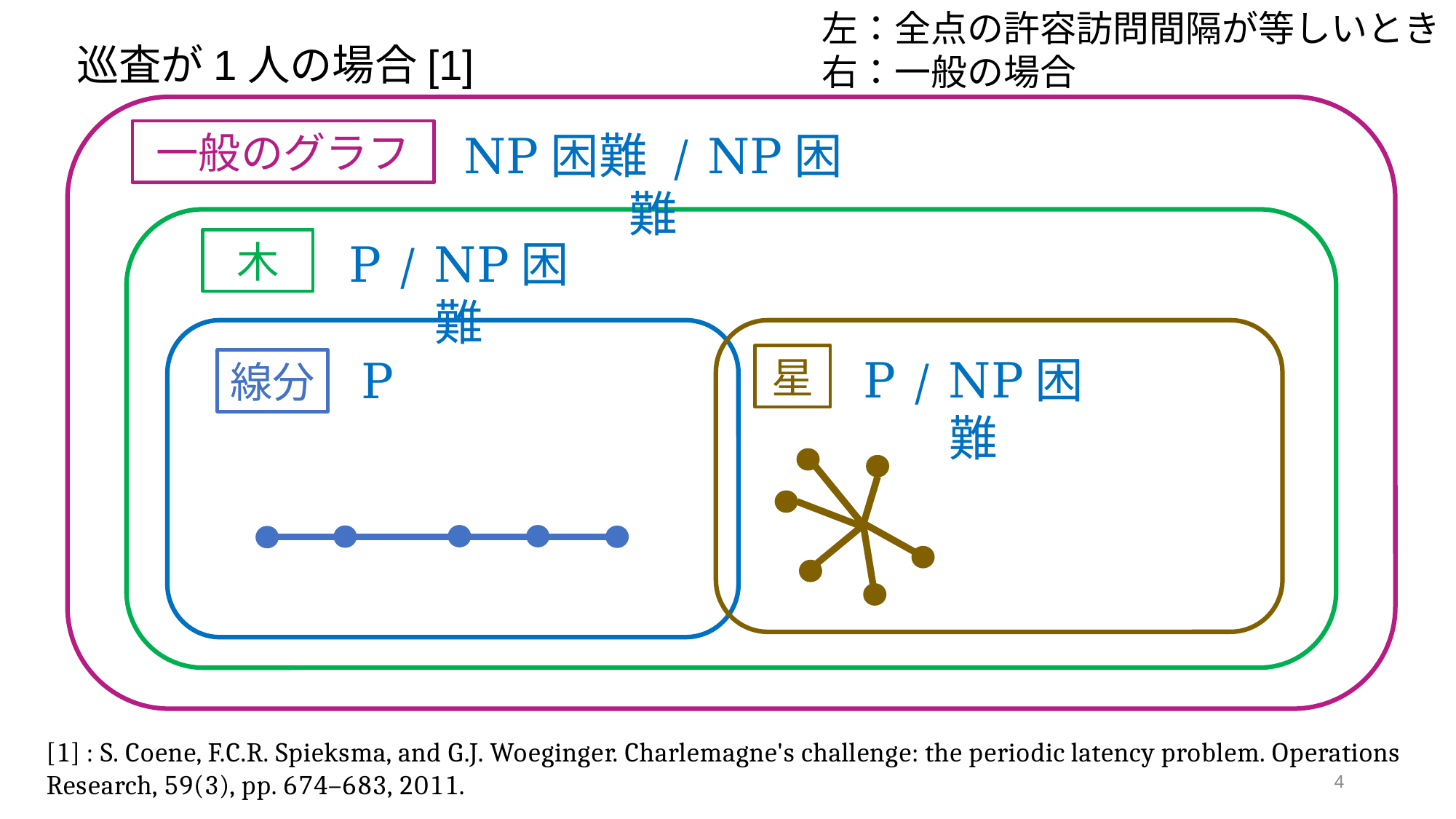

左：全点の許容訪問間隔が等しいとき
右：一般の場合
巡査が1人の場合[1]

一般のグラフ
NP困難 / NP困難

木
P / NP困難

P / NP困難
P
星
線分

[1] : S. Coene, F.C.R. Spieksma, and G.J. Woeginger. Charlemagne's challenge: the periodic latency problem. Operations Research, 59(3), pp. 674–683, 2011.
4